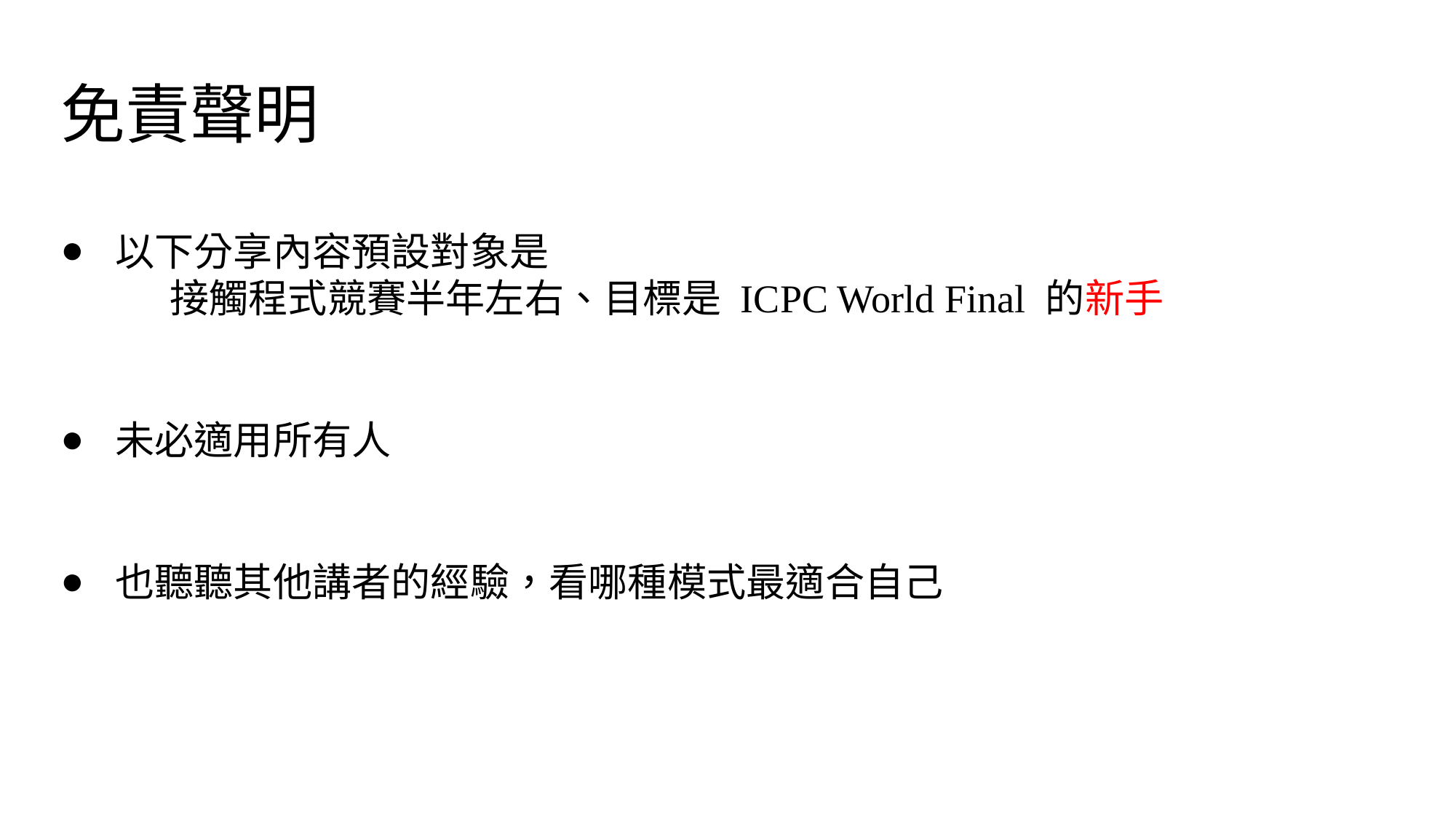

# 免責聲明
以下分享內容預設對象是
	接觸程式競賽半年左右、目標是 ICPC World Final 的新手

未必適用所有人

也聽聽其他講者的經驗，看哪種模式最適合自己